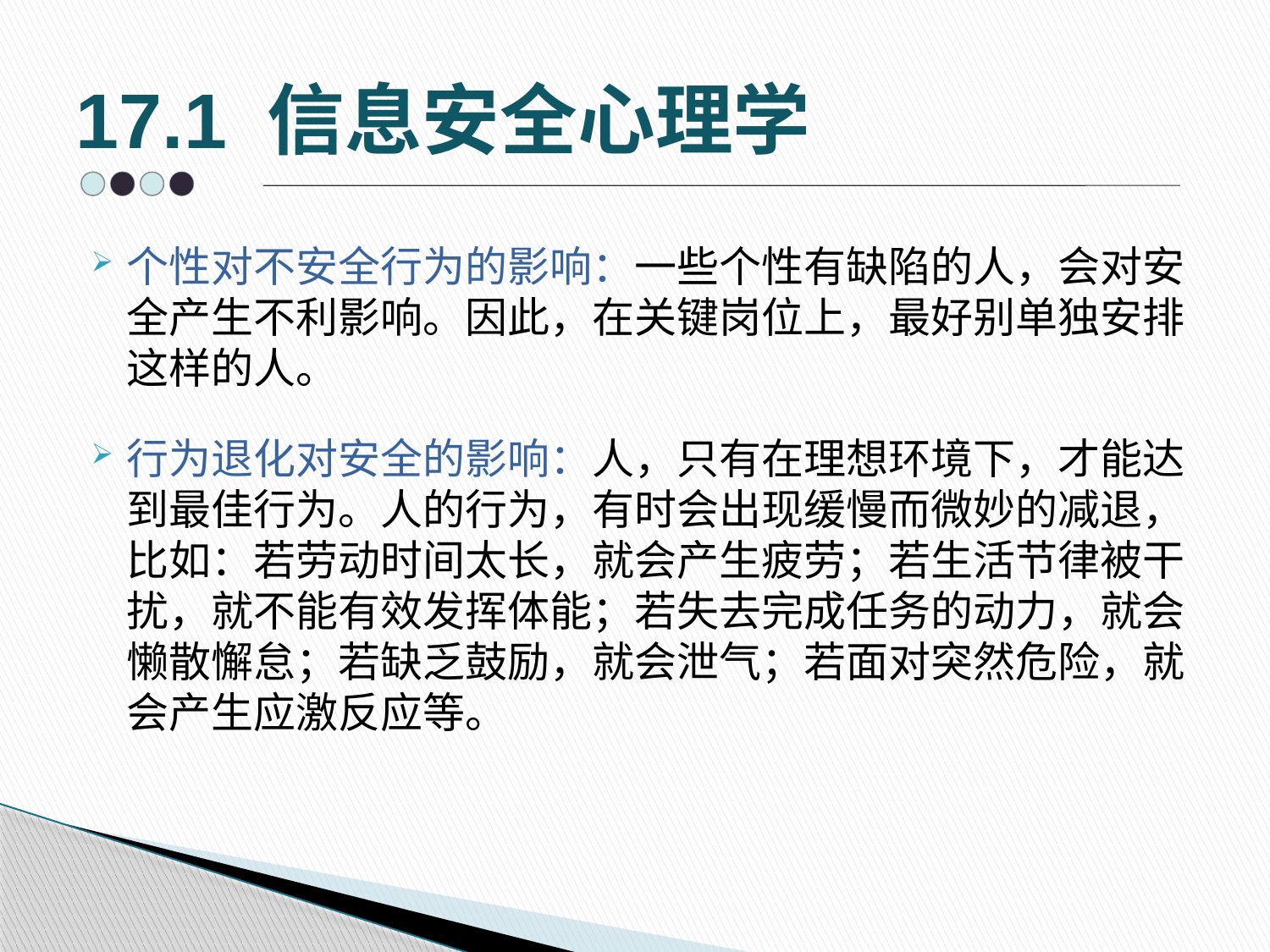

# 17.1 信息安全心理学

个性对不安全行为的影响：一些个性有缺陷的人，会对安全产生不利影响。因此，在关键岗位上，最好别单独安排这样的人。

行为退化对安全的影响：人，只有在理想环境下，才能达到最佳行为。人的行为，有时会出现缓慢而微妙的减退，比如：若劳动时间太长，就会产生疲劳；若生活节律被干扰，就不能有效发挥体能；若失去完成任务的动力，就会懒散懈怠；若缺乏鼓励，就会泄气；若面对突然危险，就会产生应激反应等。